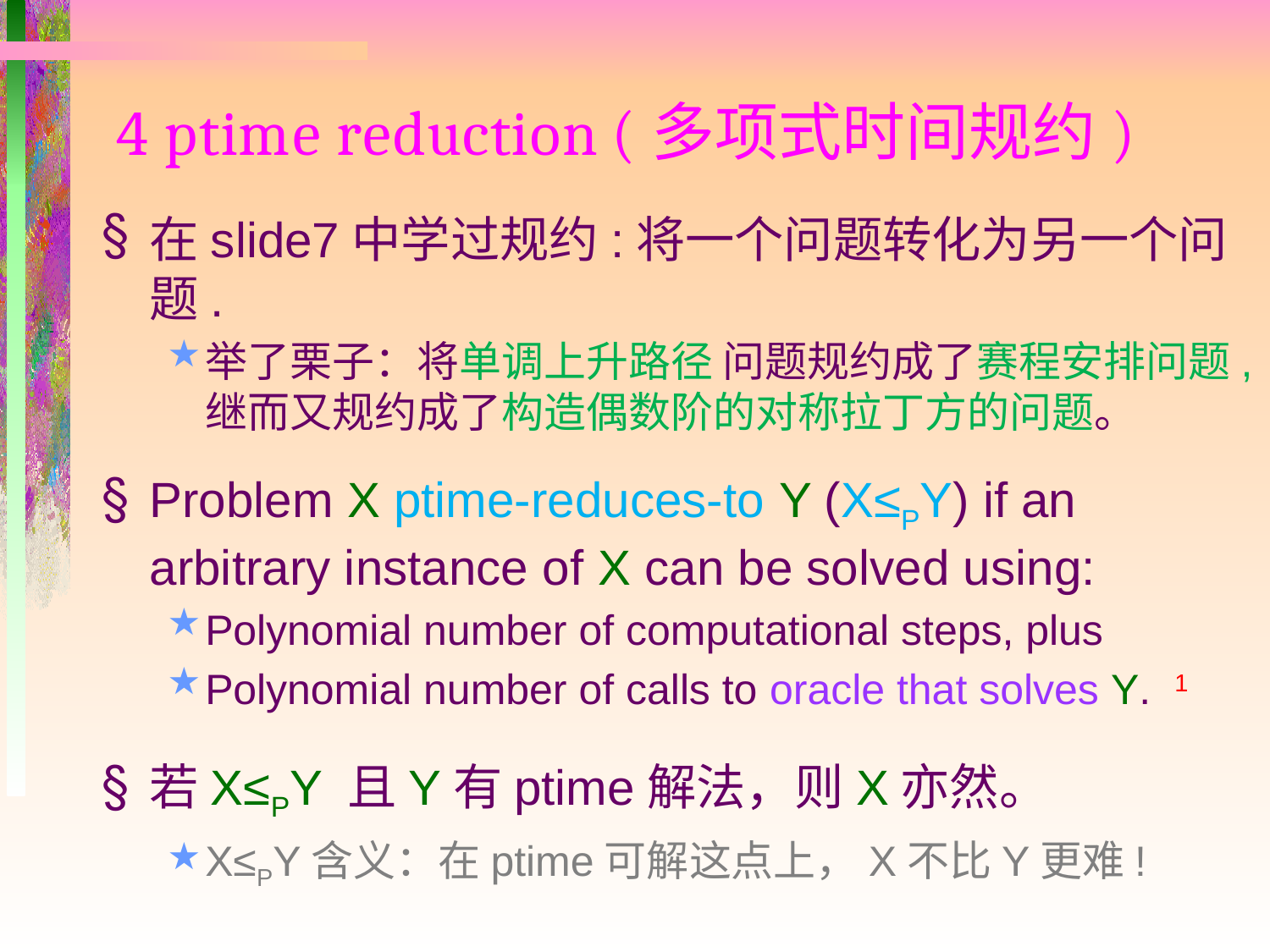

# 4 ptime reduction (多项式时间规约)
在slide7中学过规约:将一个问题转化为另一个问题.
举了栗子：将单调上升路径 问题规约成了赛程安排问题,继而又规约成了构造偶数阶的对称拉丁方的问题。
Problem X ptime-reduces-to Y (X≤PY) if an arbitrary instance of X can be solved using:
Polynomial number of computational steps, plus
Polynomial number of calls to oracle that solves Y.  1
若X≤PY 且Y有ptime解法，则X亦然。
X≤PY含义：在ptime可解这点上，X不比Y更难!